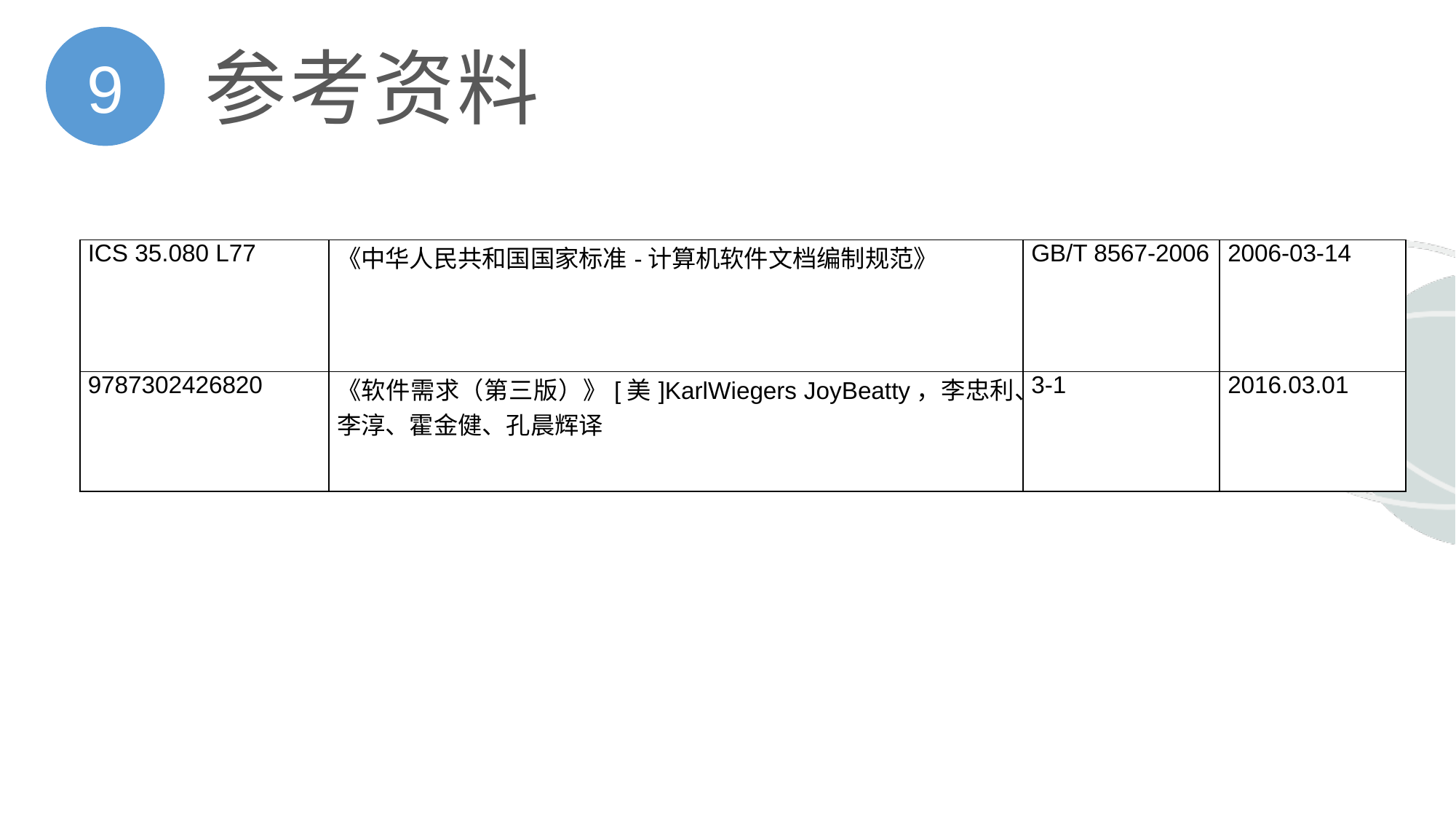

9
# 参考资料
| ICS 35.080 L77 | 《中华人民共和国国家标准-计算机软件文档编制规范》 | GB/T 8567-2006 | 2006-03-14 |
| --- | --- | --- | --- |
| 9787302426820 | 《软件需求（第三版）》[美]KarlWiegers JoyBeatty，李忠利、李淳、霍金健、孔晨辉译 | 3-1 | 2016.03.01 |